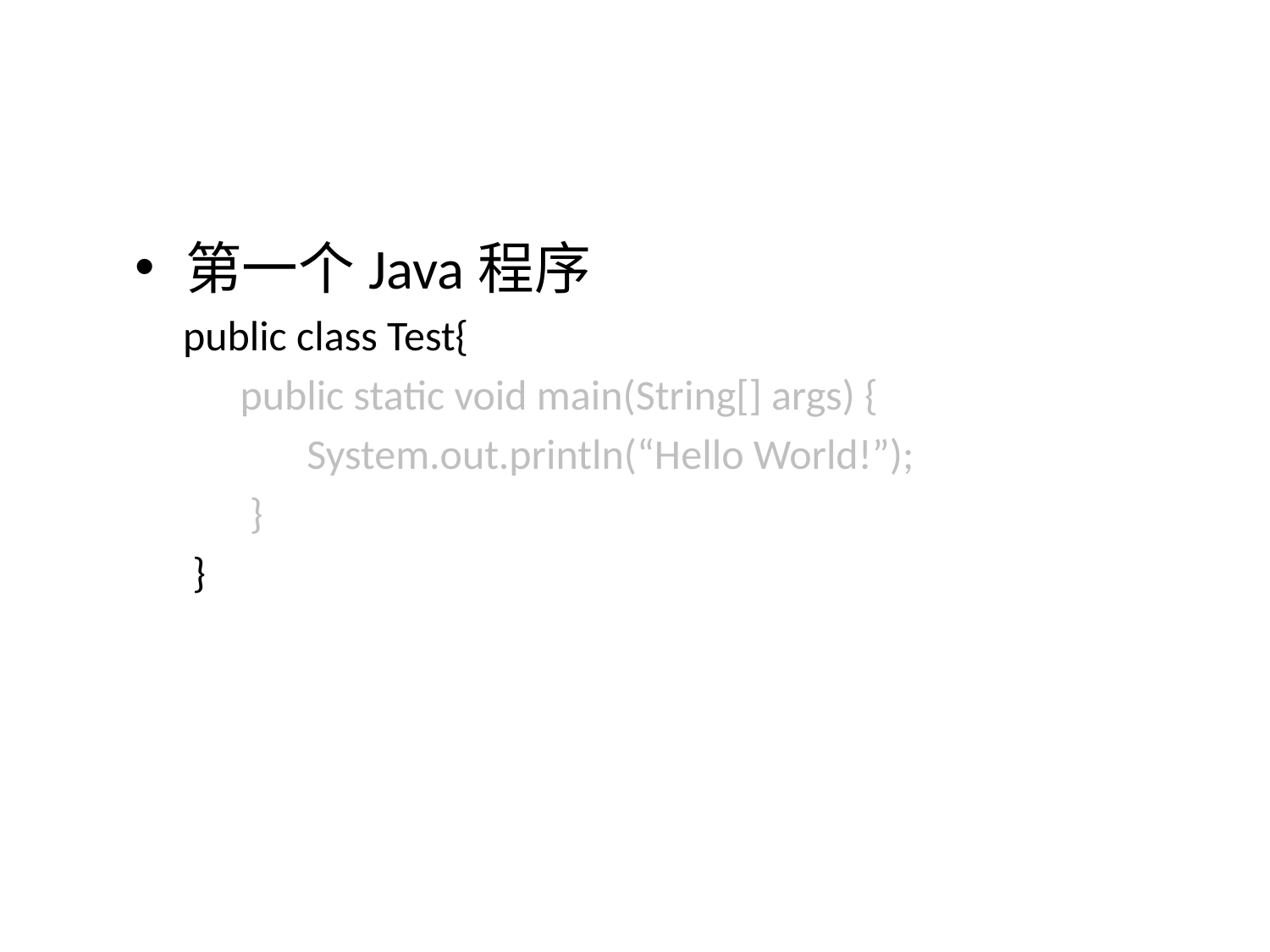

第一个Java程序
public class Test{
      public static void main(String[] args) {
             System.out.println(“Hello World!”);
       }
 }